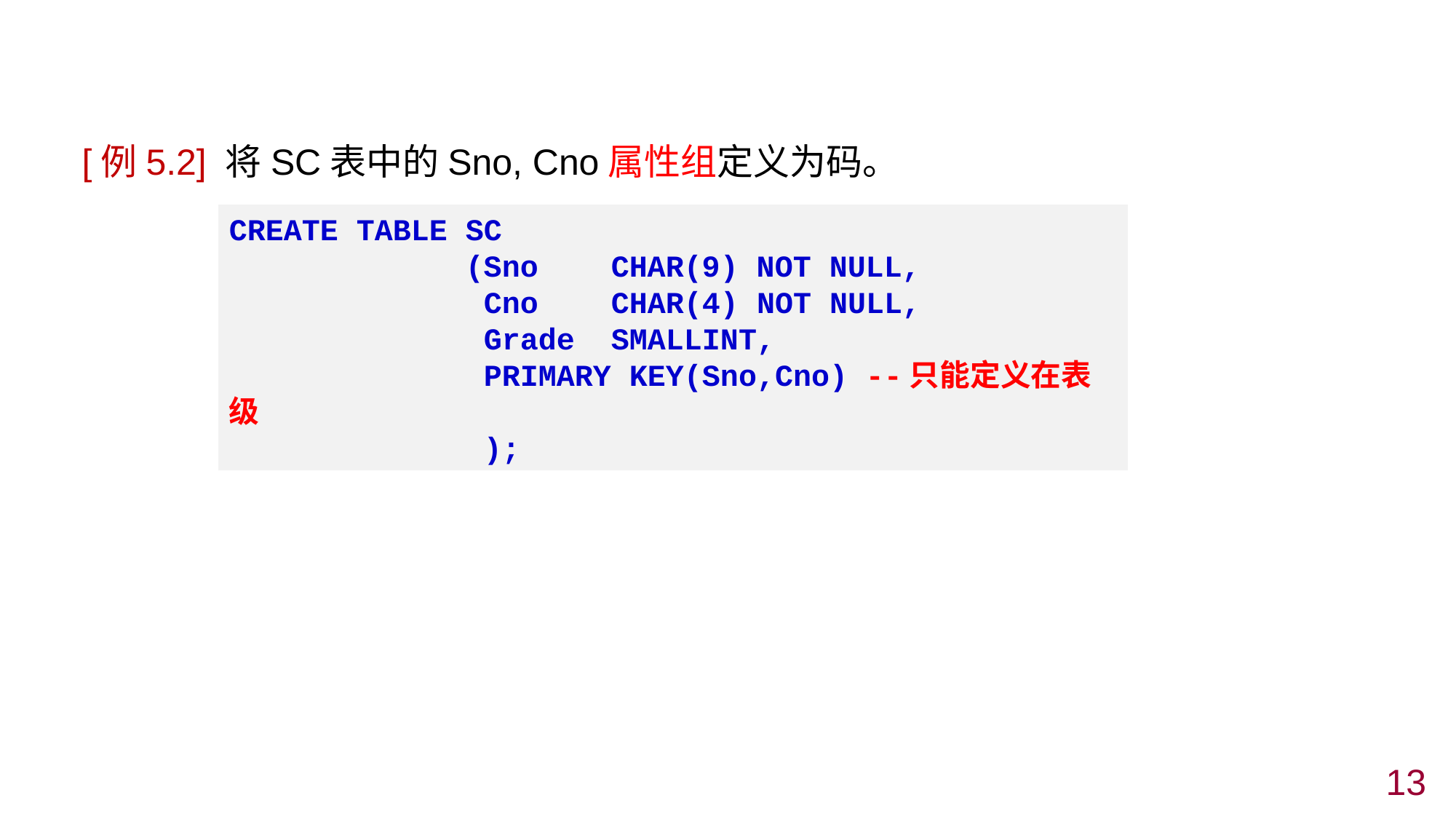

#
[例5.2] 将SC表中的Sno, Cno属性组定义为码。

CREATE TABLE SC
             (Sno    CHAR(9) NOT NULL,
              Cno    CHAR(4) NOT NULL,
              Grade  SMALLINT,
              PRIMARY KEY(Sno,Cno) --只能定义在表级
              );
13